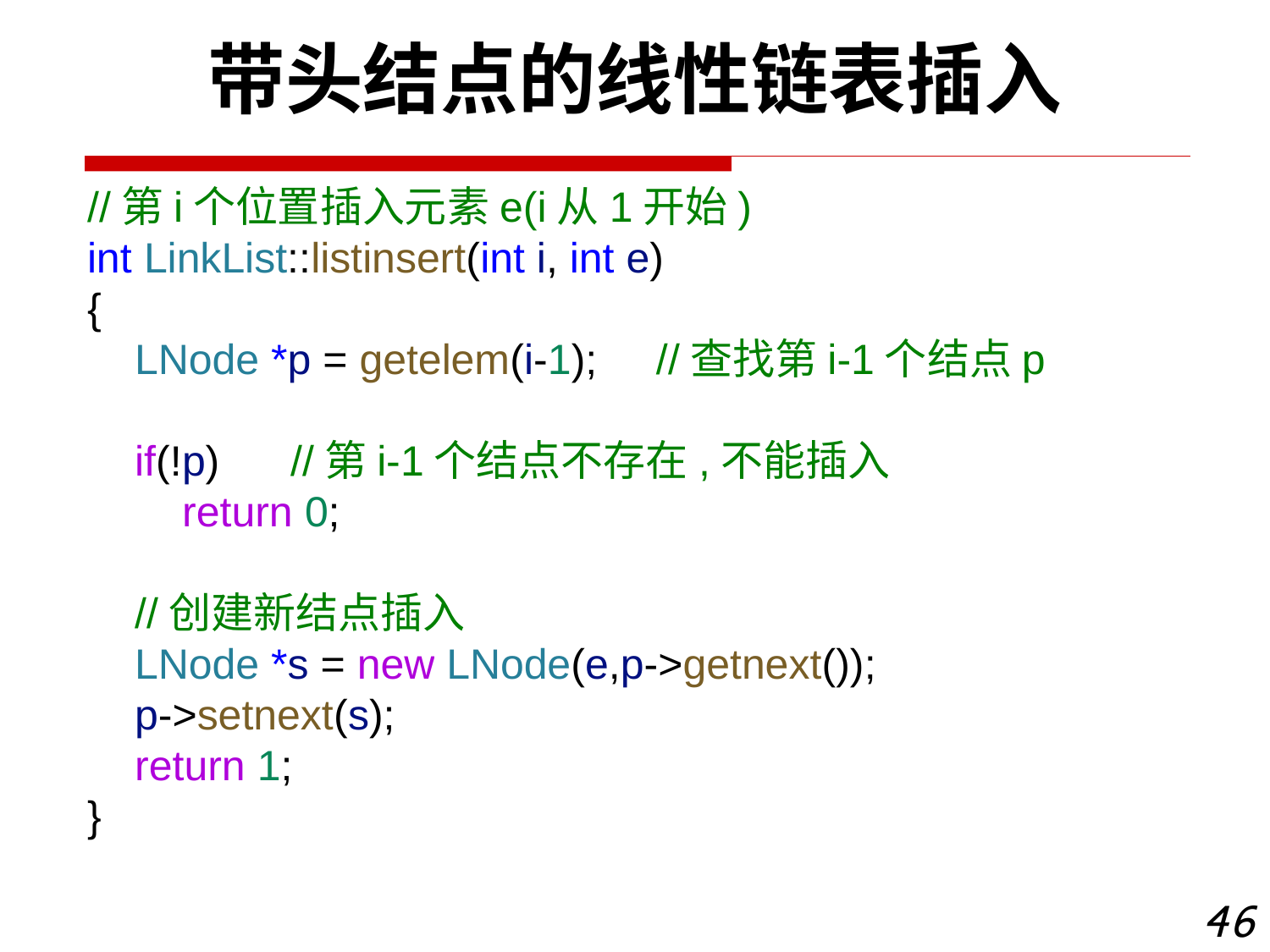

带头结点的线性链表插入
//第i个位置插入元素e(i从1开始)
int LinkList::listinsert(int i, int e)
{
    LNode *p = getelem(i-1);     //查找第i-1个结点p
    if(!p)      //第i-1个结点不存在,不能插入
        return 0;

    //创建新结点插入
    LNode *s = new LNode(e,p->getnext());
    p->setnext(s);
    return 1;
}
46